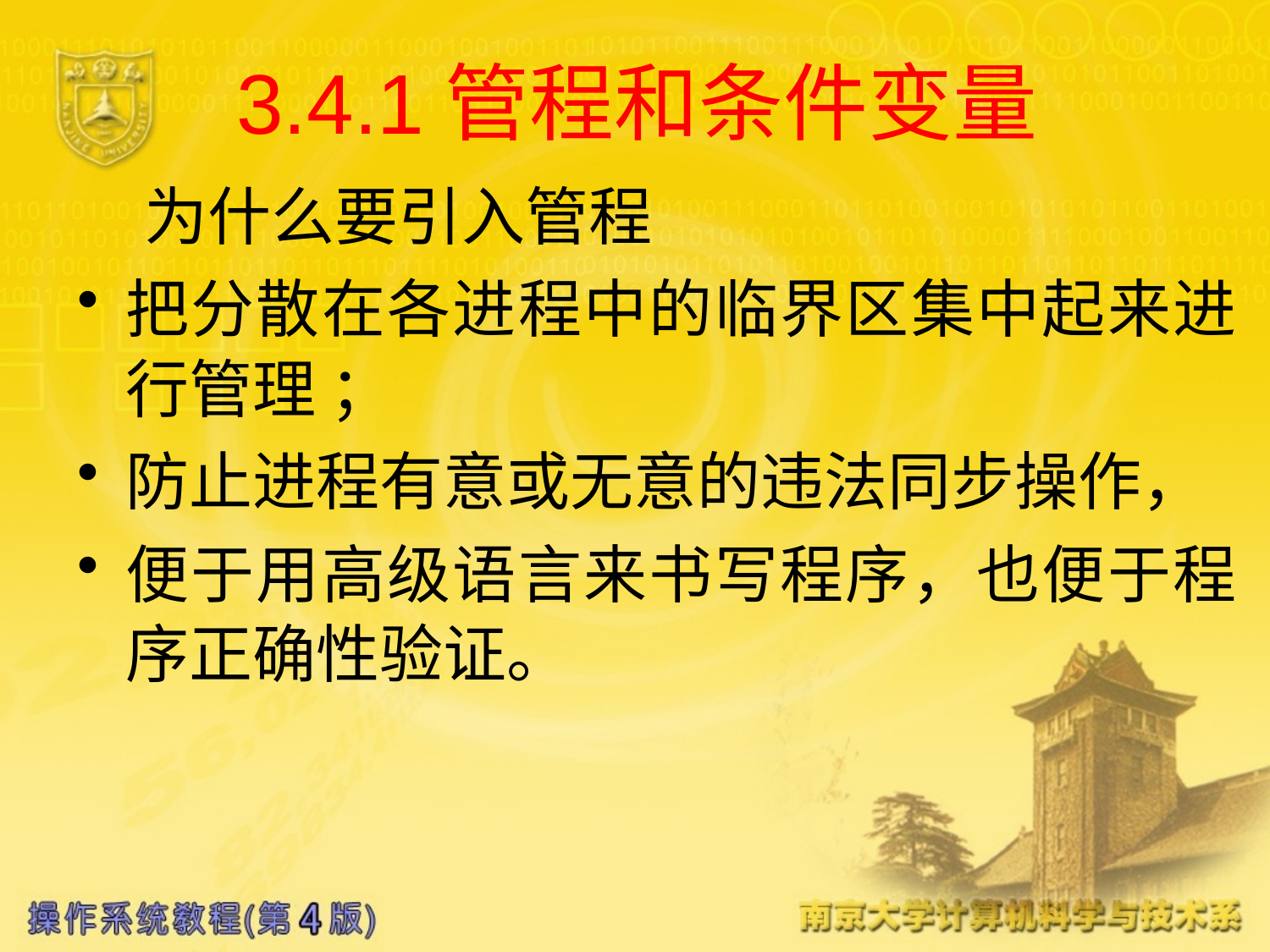

# 3.4.1管程和条件变量
     为什么要引入管程
把分散在各进程中的临界区集中起来进行管理 ；
防止进程有意或无意的违法同步操作，
便于用高级语言来书写程序，也便于程序正确性验证。